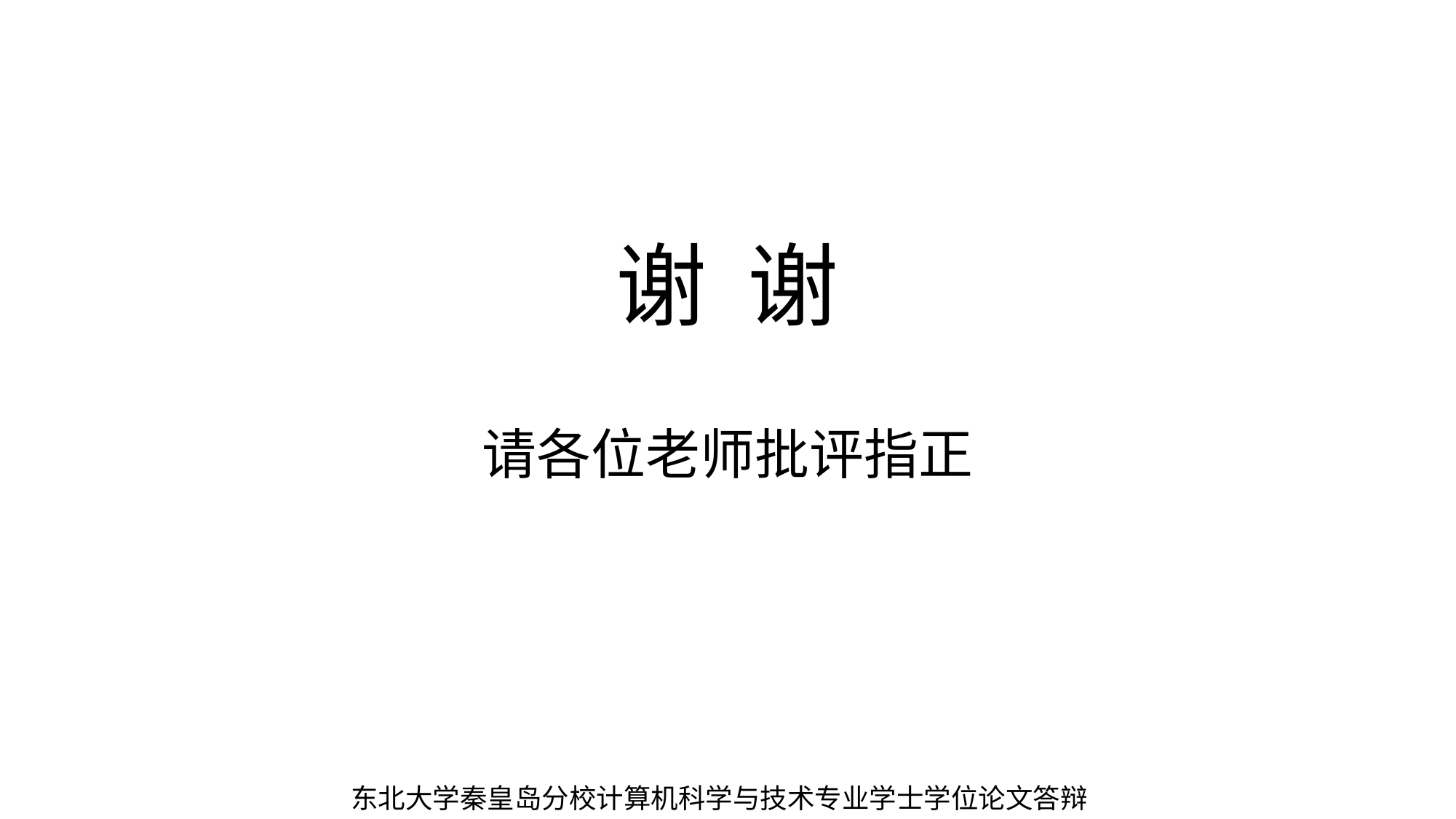

# 谢  谢
请各位老师批评指正
东北大学秦皇岛分校计算机科学与技术专业学士学位论文答辩